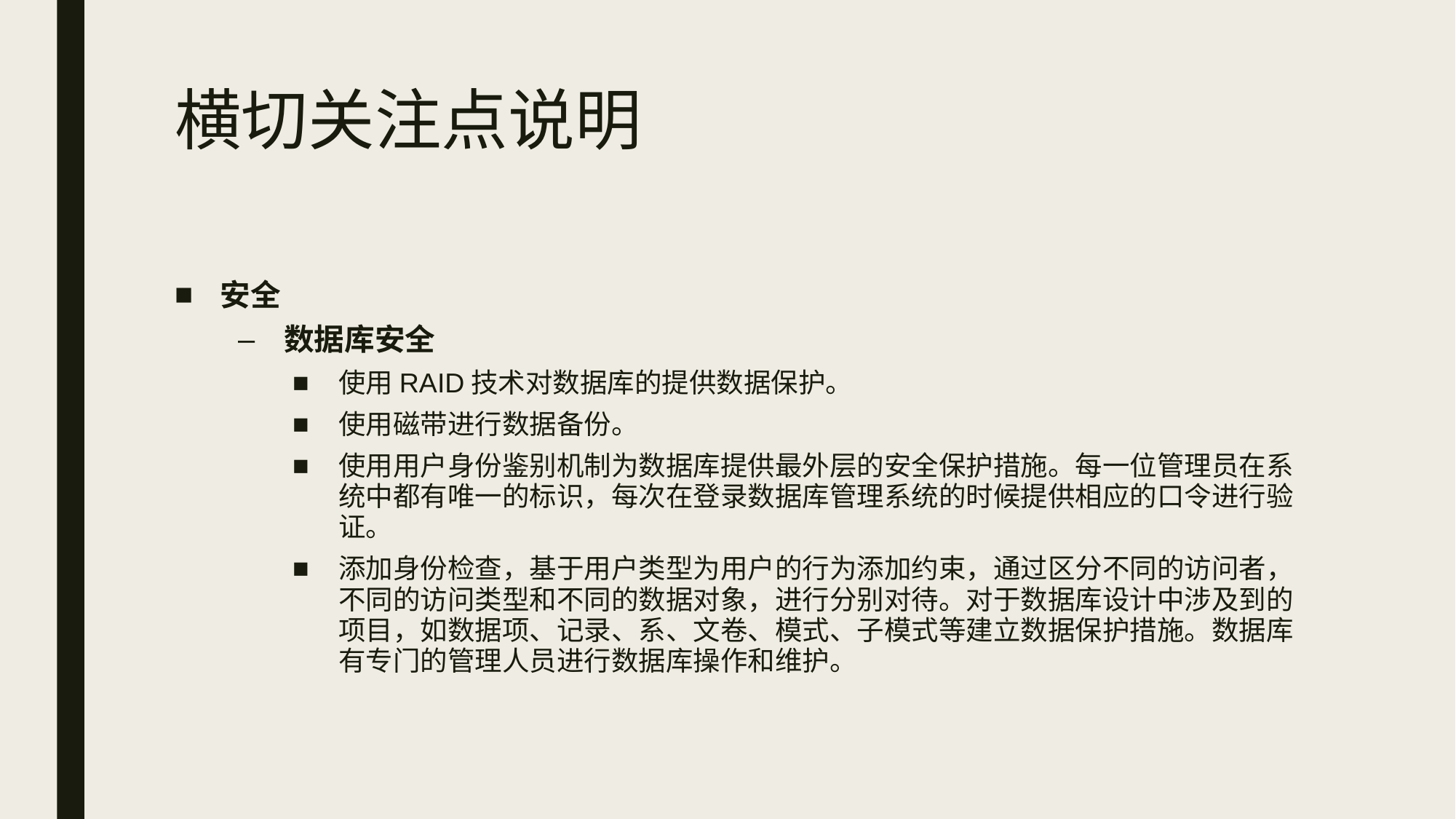

# 横切关注点说明
安全
数据库安全
使用RAID技术对数据库的提供数据保护。
使用磁带进行数据备份。
使用用户身份鉴别机制为数据库提供最外层的安全保护措施。每一位管理员在系统中都有唯一的标识，每次在登录数据库管理系统的时候提供相应的口令进行验证。
添加身份检查，基于用户类型为用户的行为添加约束，通过区分不同的访问者，不同的访问类型和不同的数据对象，进行分别对待。对于数据库设计中涉及到的项目，如数据项、记录、系、文卷、模式、子模式等建立数据保护措施。数据库有专门的管理人员进行数据库操作和维护。